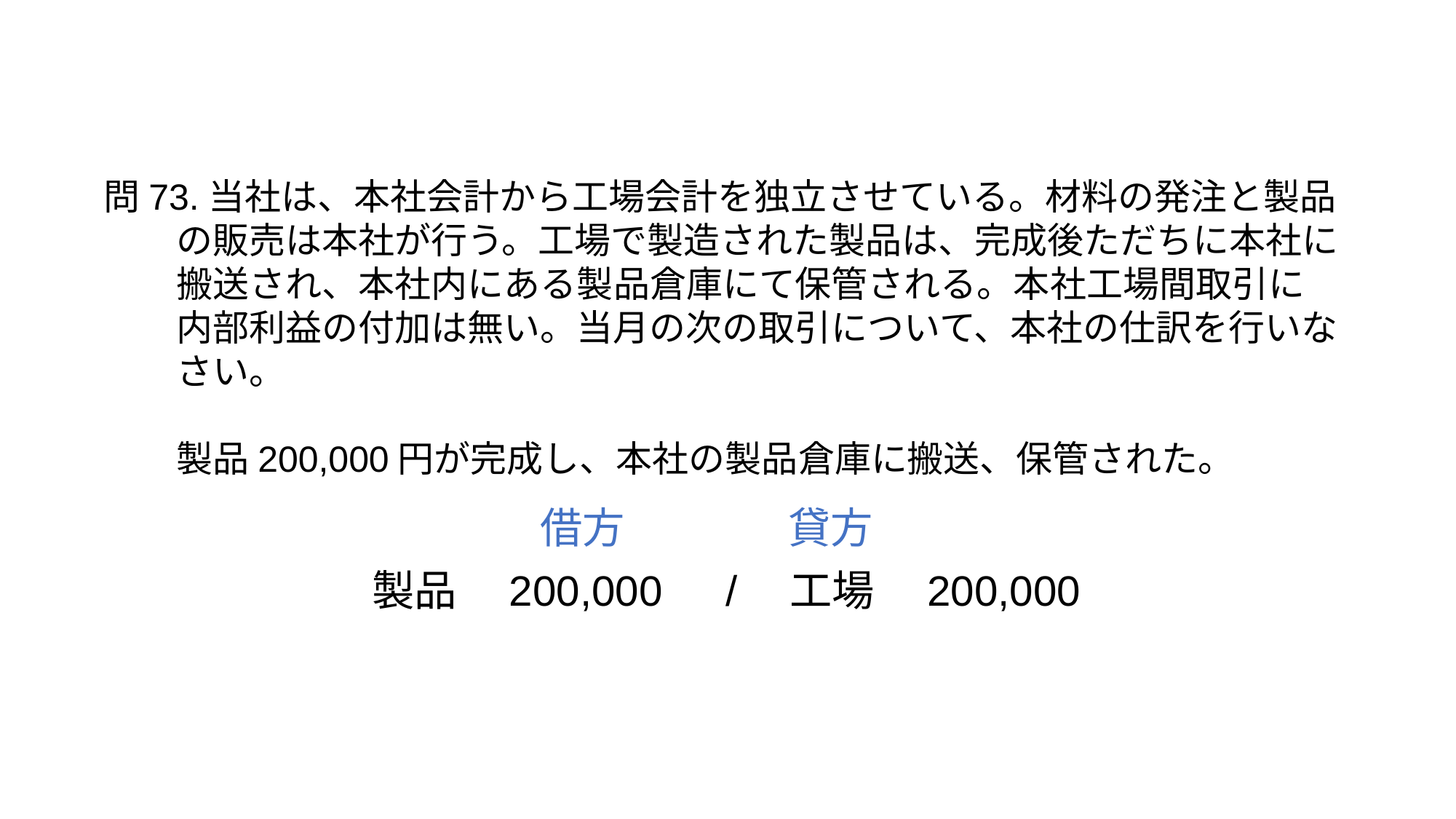

問73.当社は、本社会計から工場会計を独立させている。材料の発注と製品
　　の販売は本社が行う。工場で製造された製品は、完成後ただちに本社に
　　搬送され、本社内にある製品倉庫にて保管される。本社工場間取引に
　　内部利益の付加は無い。当月の次の取引について、本社の仕訳を行いな
　　さい。

　　製品200,000円が完成し、本社の製品倉庫に搬送、保管された。
借方
貸方
製品　200,000　/　工場　200,000